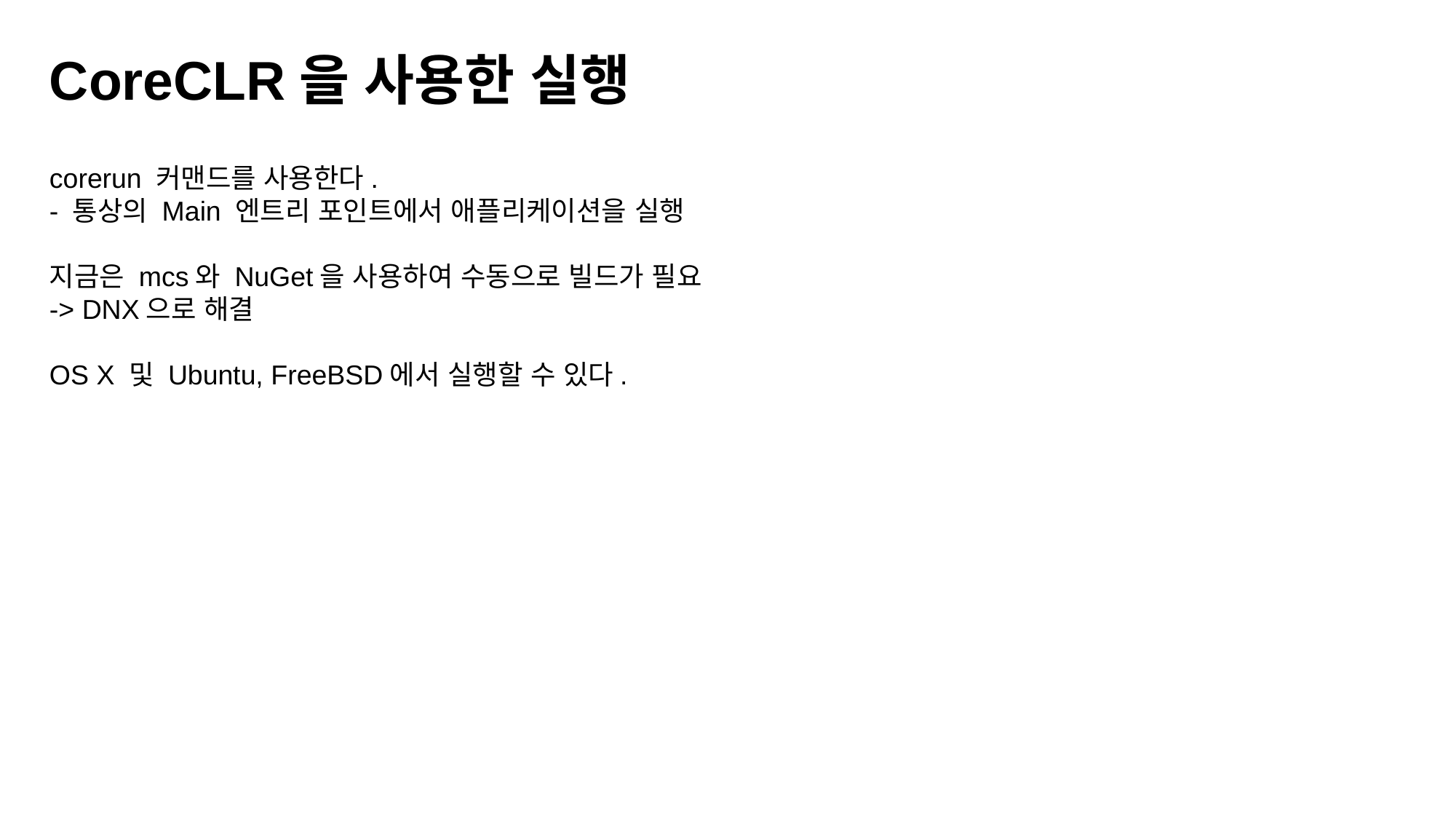

CoreCLR을 사용한 실행
corerun 커맨드를 사용한다.
- 통상의 Main 엔트리 포인트에서 애플리케이션을 실행
지금은 mcs와 NuGet을 사용하여 수동으로 빌드가 필요
-> DNX으로 해결
OS X 및 Ubuntu, FreeBSD에서 실행할 수 있다.